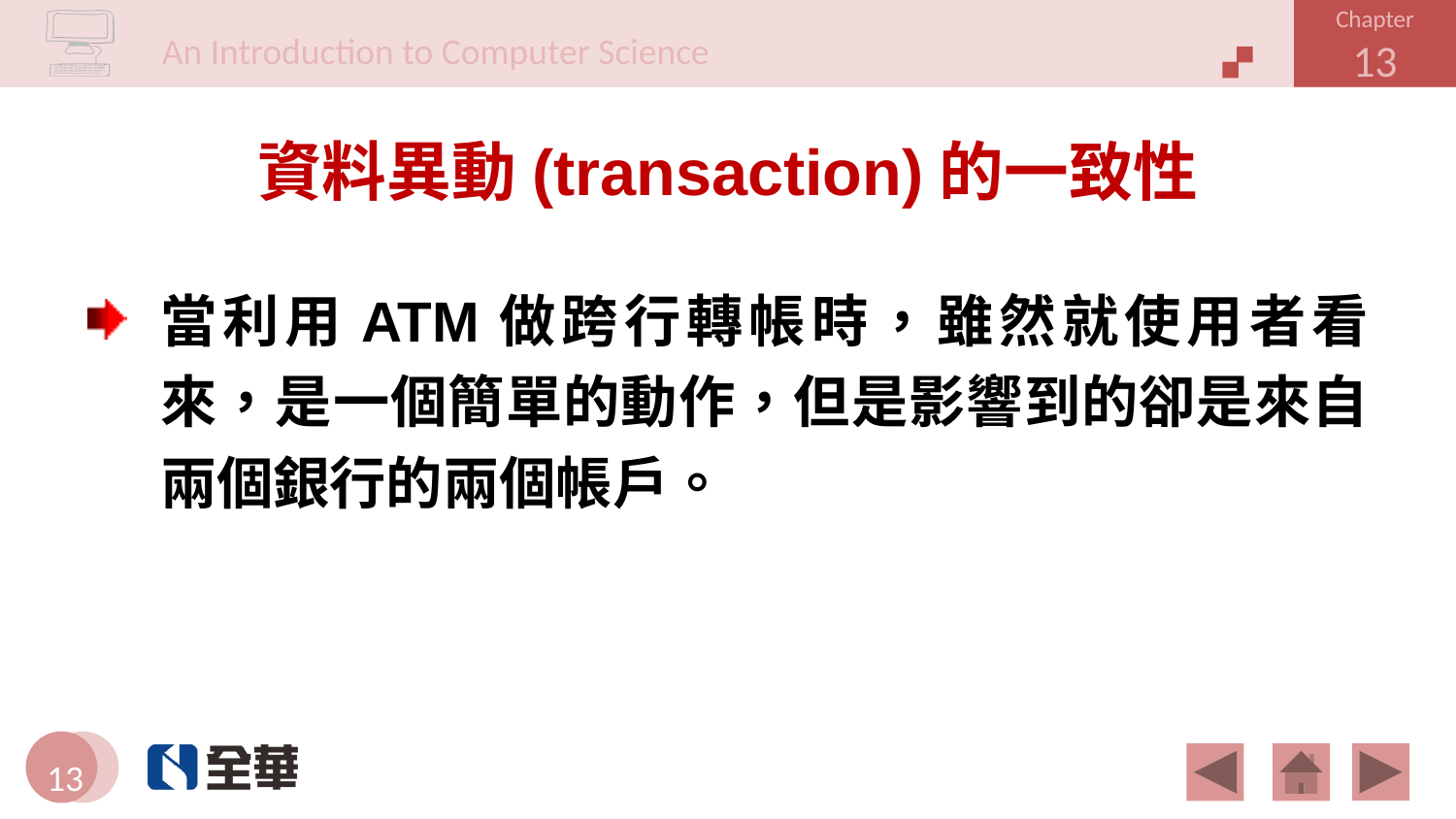

# 資料異動(transaction)的一致性
當利用ATM做跨行轉帳時，雖然就使用者看來，是一個簡單的動作，但是影響到的卻是來自兩個銀行的兩個帳戶。